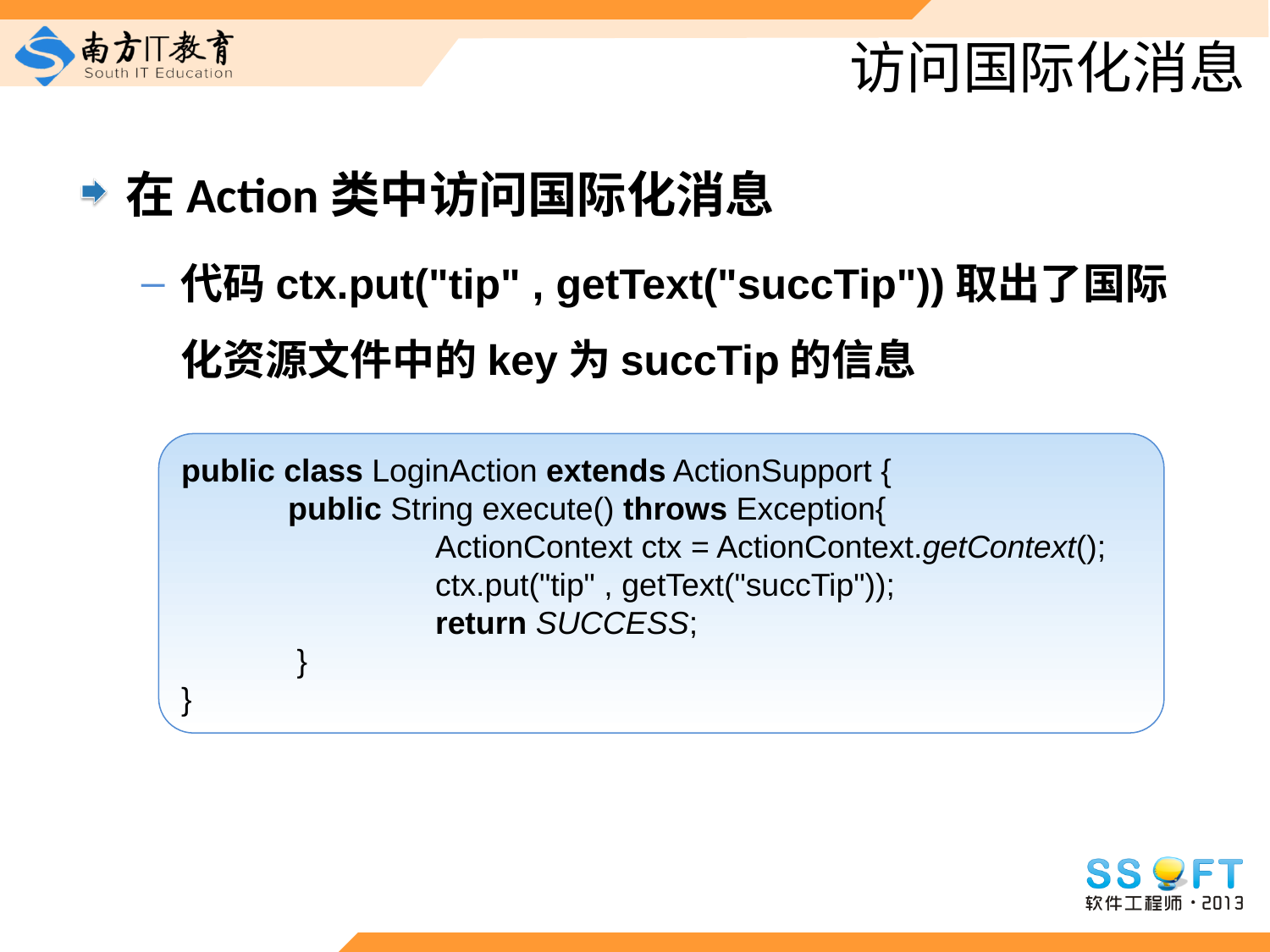

# 访问国际化消息
在Action类中访问国际化消息
代码ctx.put("tip" , getText("succTip"))取出了国际化资源文件中的key为succTip的信息
public class LoginAction extends ActionSupport {
            public String execute() throws Exception{
		ActionContext ctx = ActionContext.getContext();
		ctx.put("tip" , getText("succTip"));
		return SUCCESS;
             }
}